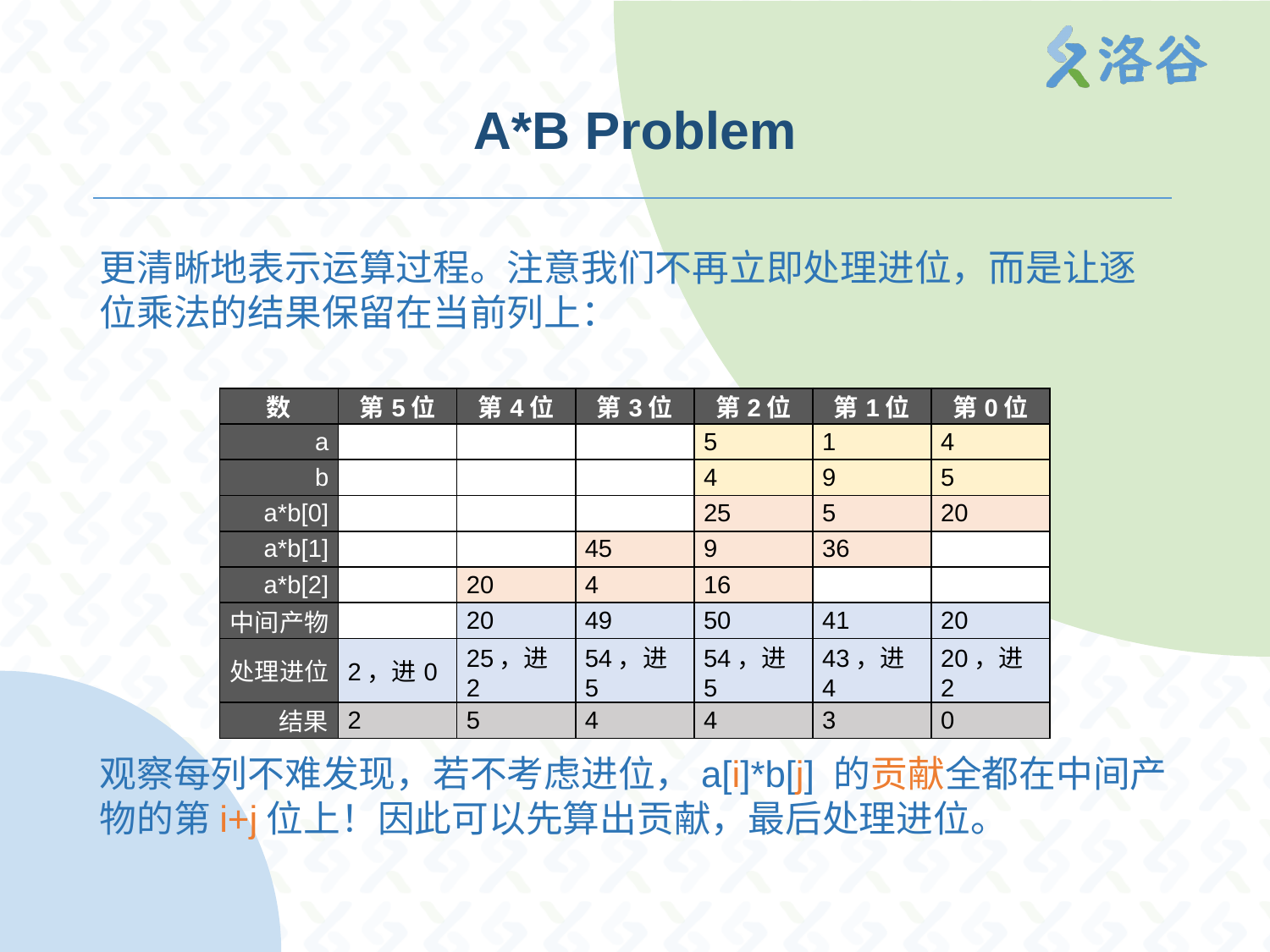

# A*B Problem
更清晰地表示运算过程。注意我们不再立即处理进位，而是让逐位乘法的结果保留在当前列上：

观察每列不难发现，若不考虑进位，a[i]*b[j] 的贡献全都在中间产物的第i+j位上！因此可以先算出贡献，最后处理进位。

| 数 | 第5位 | 第4位 | 第3位 | 第2位 | 第1位 | 第0位 |
| --- | --- | --- | --- | --- | --- | --- |
| a |  |  |  | 5 | 1 | 4 |
| b |  |  |  | 4 | 9 | 5 |
| a\*b[0] |  |  |  | 25 | 5 | 20 |
| a\*b[1] |  |  | 45 | 9 | 36 |  |
| a\*b[2] |  | 20 | 4 | 16 |  |  |
| 中间产物 |  | 20 | 49 | 50 | 41 | 20 |
| 处理进位 | 2，进0 | 25，进2 | 54，进5 | 54，进5 | 43，进4 | 20，进2 |
| 结果 | 2 | 5 | 4 | 4 | 3 | 0 |